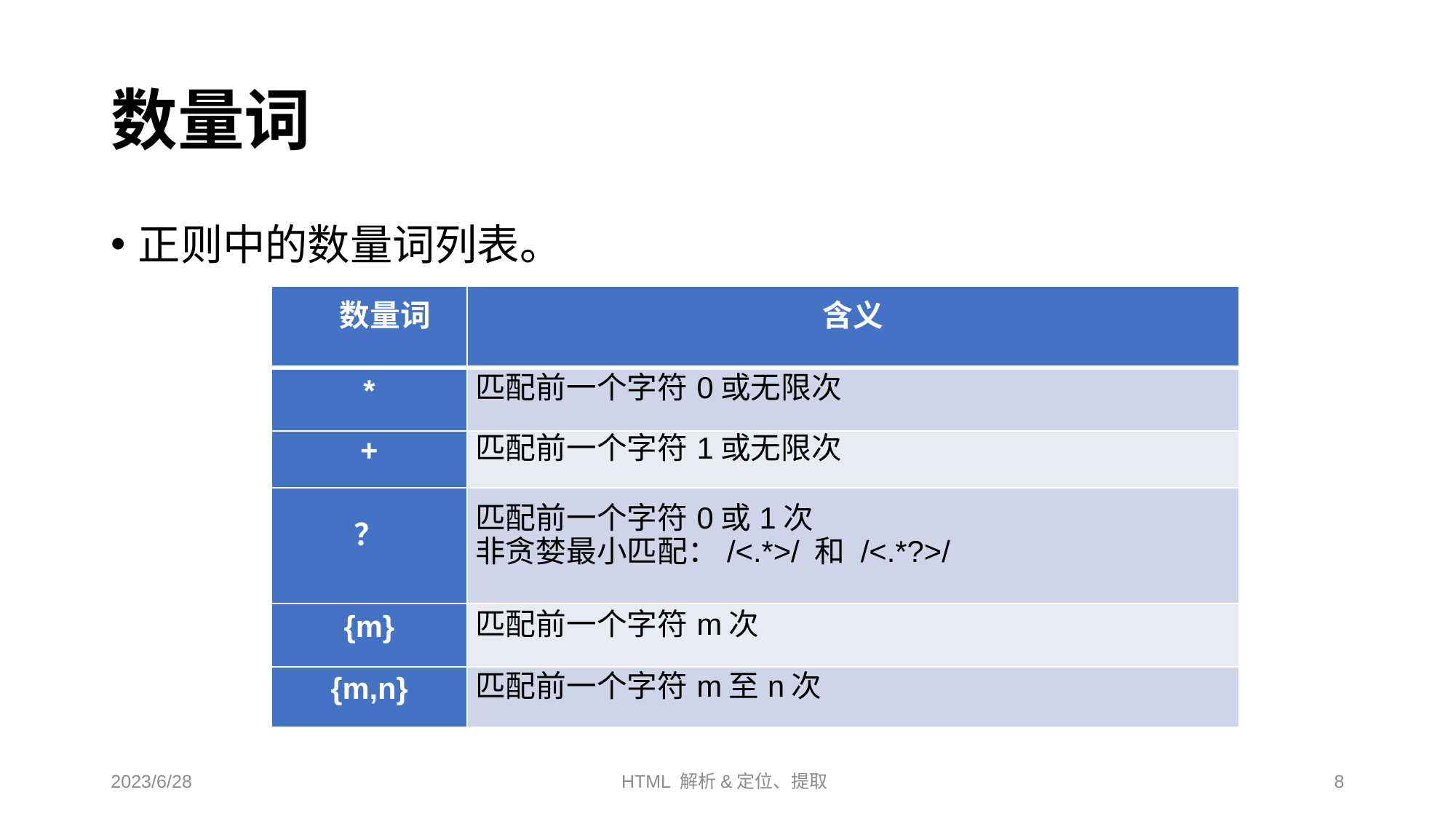

# 数量词
正则中的数量词列表。

| 数量词 | 含义 |
| --- | --- |
| \* | 匹配前一个字符0或无限次 |
| + | 匹配前一个字符1或无限次 |
| ？ | 匹配前一个字符0或1次 非贪婪最小匹配：/<.\*>/ 和 /<.\*?>/ |
| {m} | 匹配前一个字符m次 |
| {m,n} | 匹配前一个字符m至n次 |
2023/6/28
HTML 解析&定位、提取
8